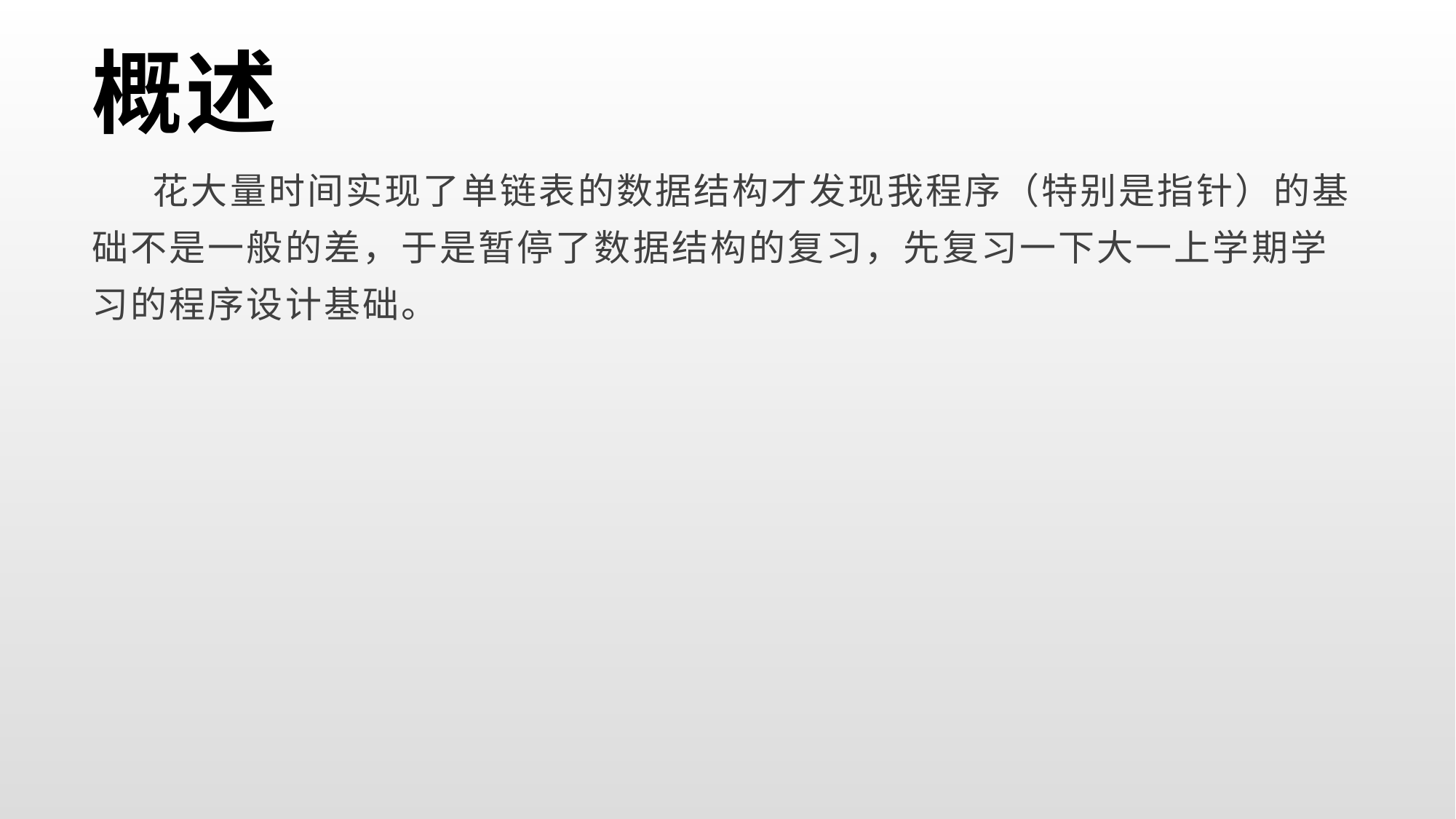

# 概述
      花大量时间实现了单链表的数据结构才发现我程序（特别是指针）的基础不是一般的差，于是暂停了数据结构的复习，先复习一下大一上学期学习的程序设计基础。